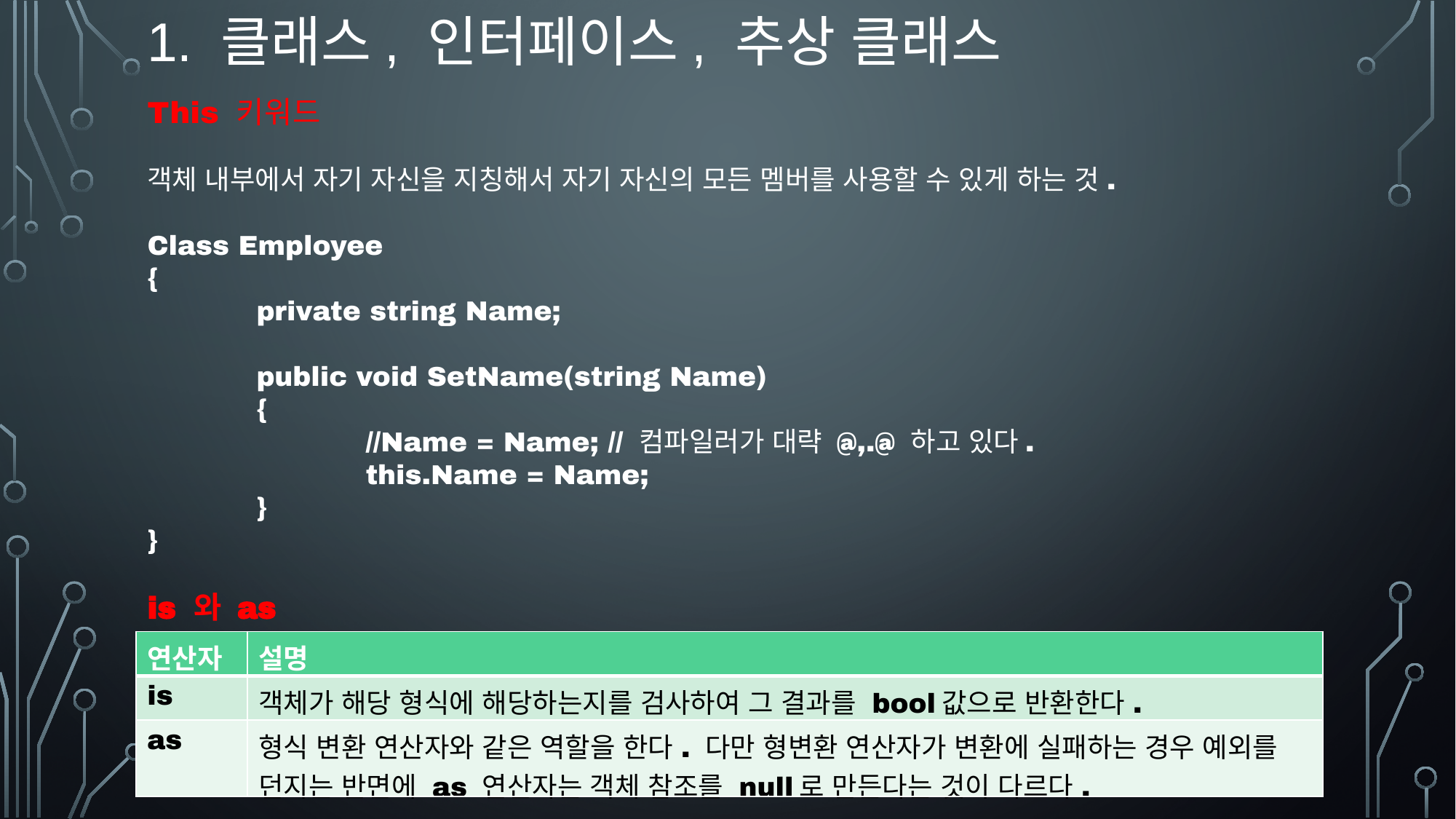

# 1. 클래스, 인터페이스, 추상 클래스
This 키워드

객체 내부에서 자기 자신을 지칭해서 자기 자신의 모든 멤버를 사용할 수 있게 하는 것.

Class Employee
{
	private string Name;

	public void SetName(string Name)
	{
		//Name = Name; // 컴파일러가 대략 @,.@ 하고 있다.
		this.Name = Name;
	}
}

is 와 as
| 연산자 | 설명 |
| --- | --- |
| is | 객체가 해당 형식에 해당하는지를 검사하여 그 결과를 bool값으로 반환한다. |
| as | 형식 변환 연산자와 같은 역할을 한다. 다만 형변환 연산자가 변환에 실패하는 경우 예외를 던지는 반면에 as 연산자는 객체 참조를 null로 만든다는 것이 다르다. |